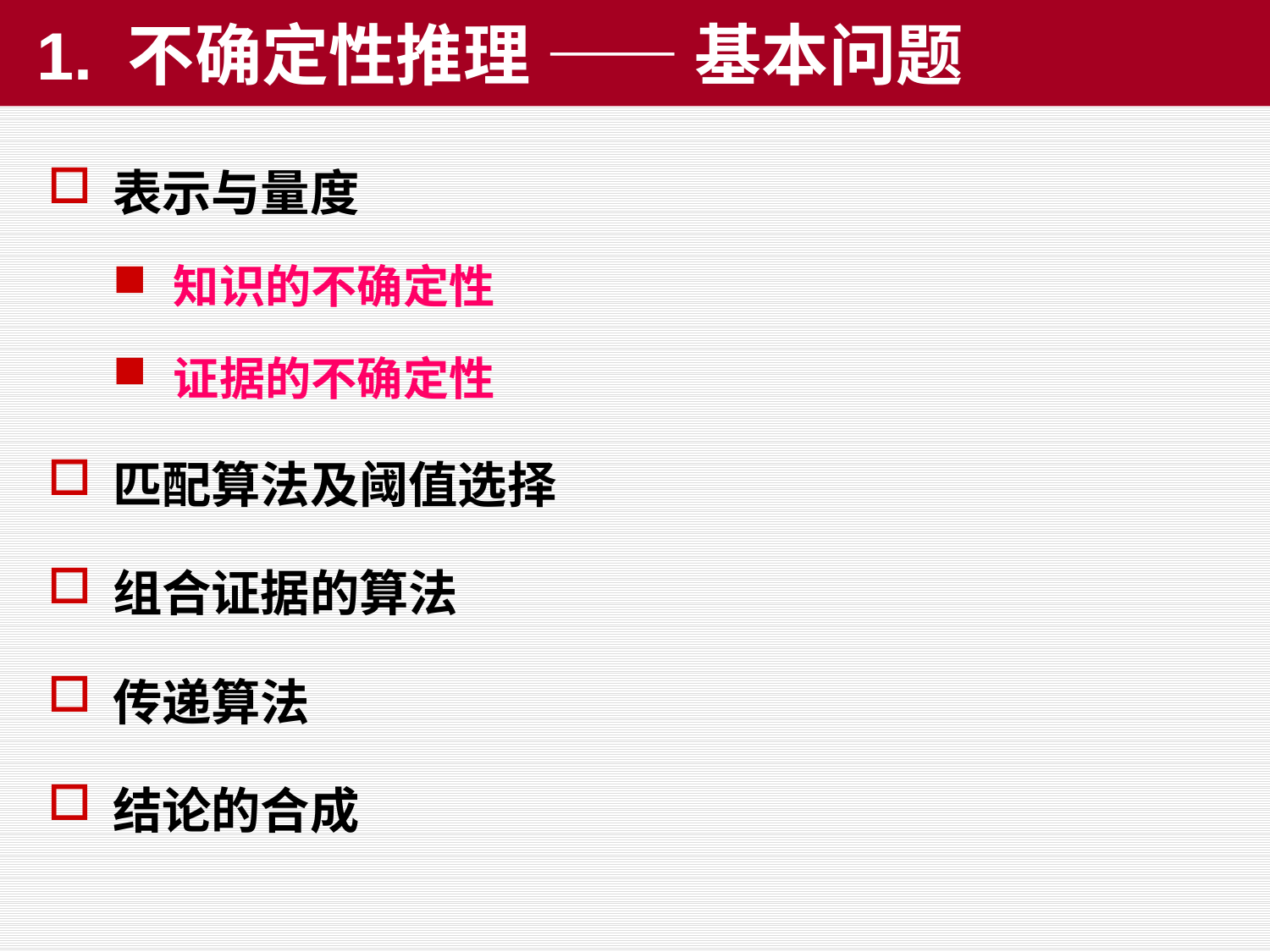

# 1. 不确定性推理 —— 基本问题
表示与量度
知识的不确定性
证据的不确定性
匹配算法及阈值选择
组合证据的算法
传递算法
结论的合成